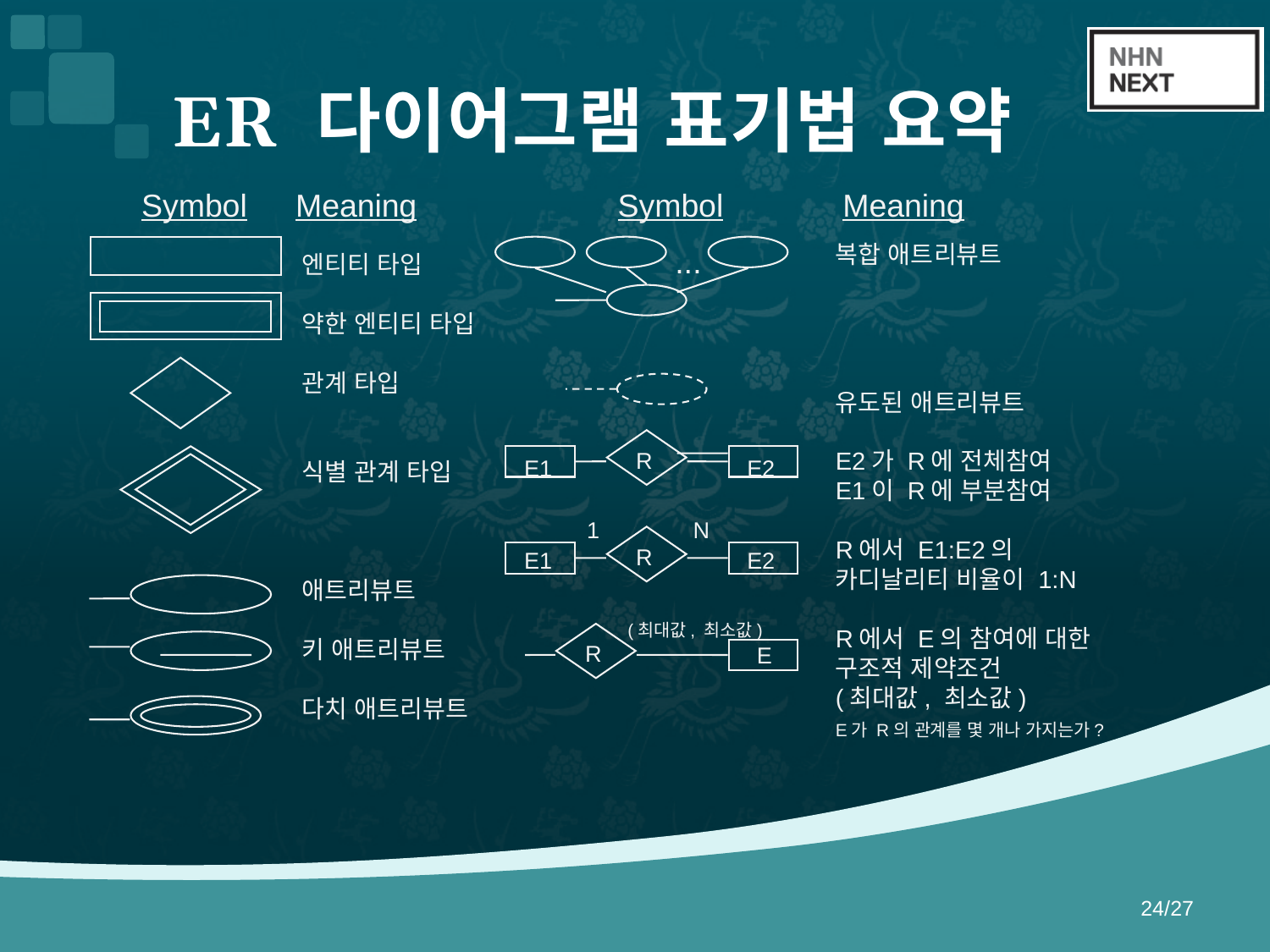

# ER 다이어그램 표기법 요약
Symbol
Meaning
Symbol
Meaning
복합 애트리뷰트

유도된 애트리뷰트

E2가 R에 전체참여
E1이 R에 부분참여

R에서 E1:E2의
카디날리티 비율이 1:N

R에서 E의 참여에 대한
구조적 제약조건
(최대값, 최소값)
E가 R의 관계를 몇 개나 가지는가?
...

엔티티 타입

약한 엔티티 타입

관계 타입

식별 관계 타입

애트리뷰트

키 애트리뷰트

다치 애트리뷰트

R

E1
E2

1
N

R
E1
E2

(최대값, 최소값)

R
E

24/27